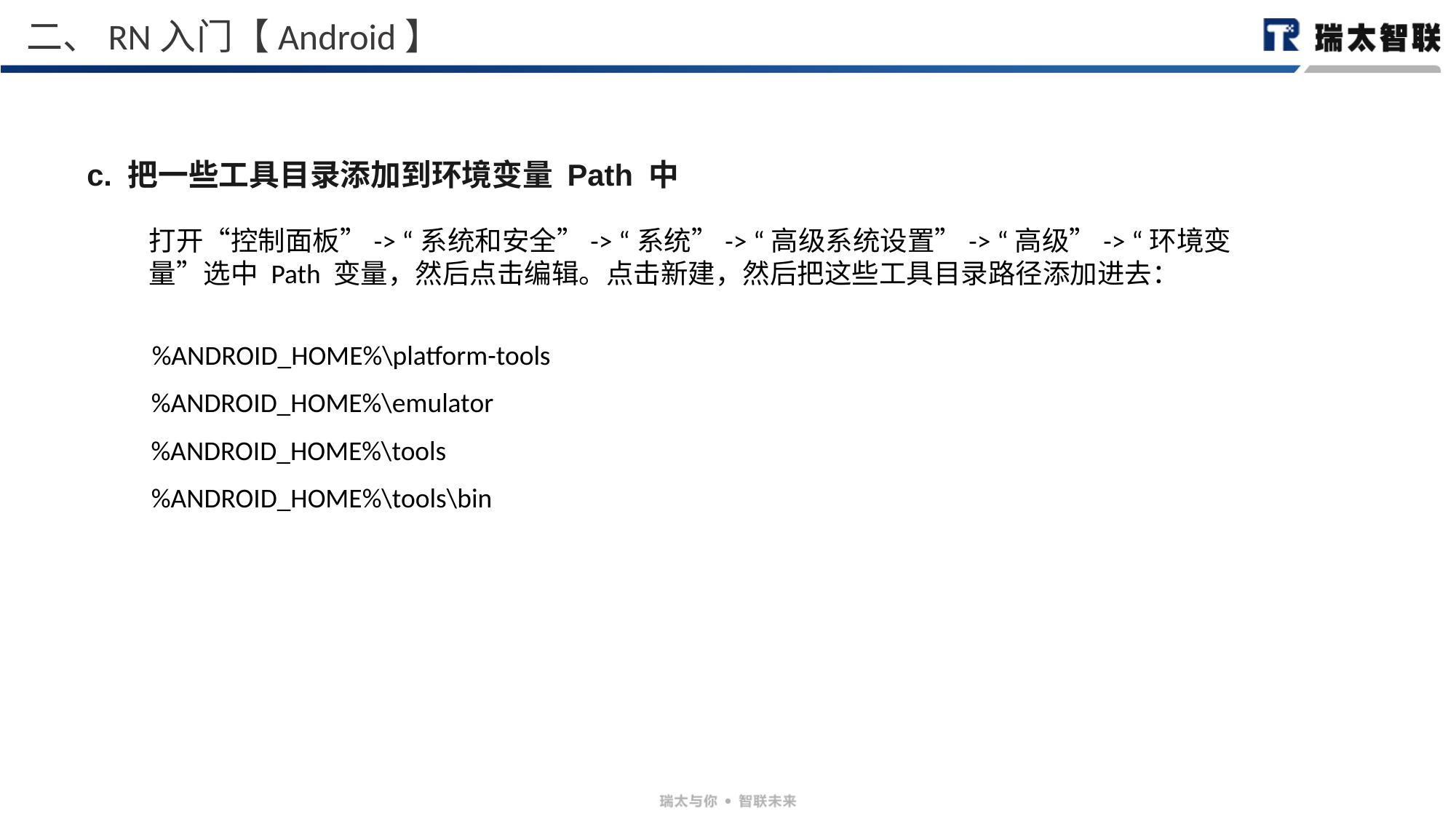

二、RN入门【Android】
c. 把一些工具目录添加到环境变量 Path 中
打开“控制面板”-> “系统和安全”-> “系统”-> “高级系统设置”-> “高级”-> “环境变量”选中 Path 变量，然后点击编辑。点击新建，然后把这些工具目录路径添加进去：
%ANDROID_HOME%\platform-tools
%ANDROID_HOME%\emulator
%ANDROID_HOME%\tools
%ANDROID_HOME%\tools\bin